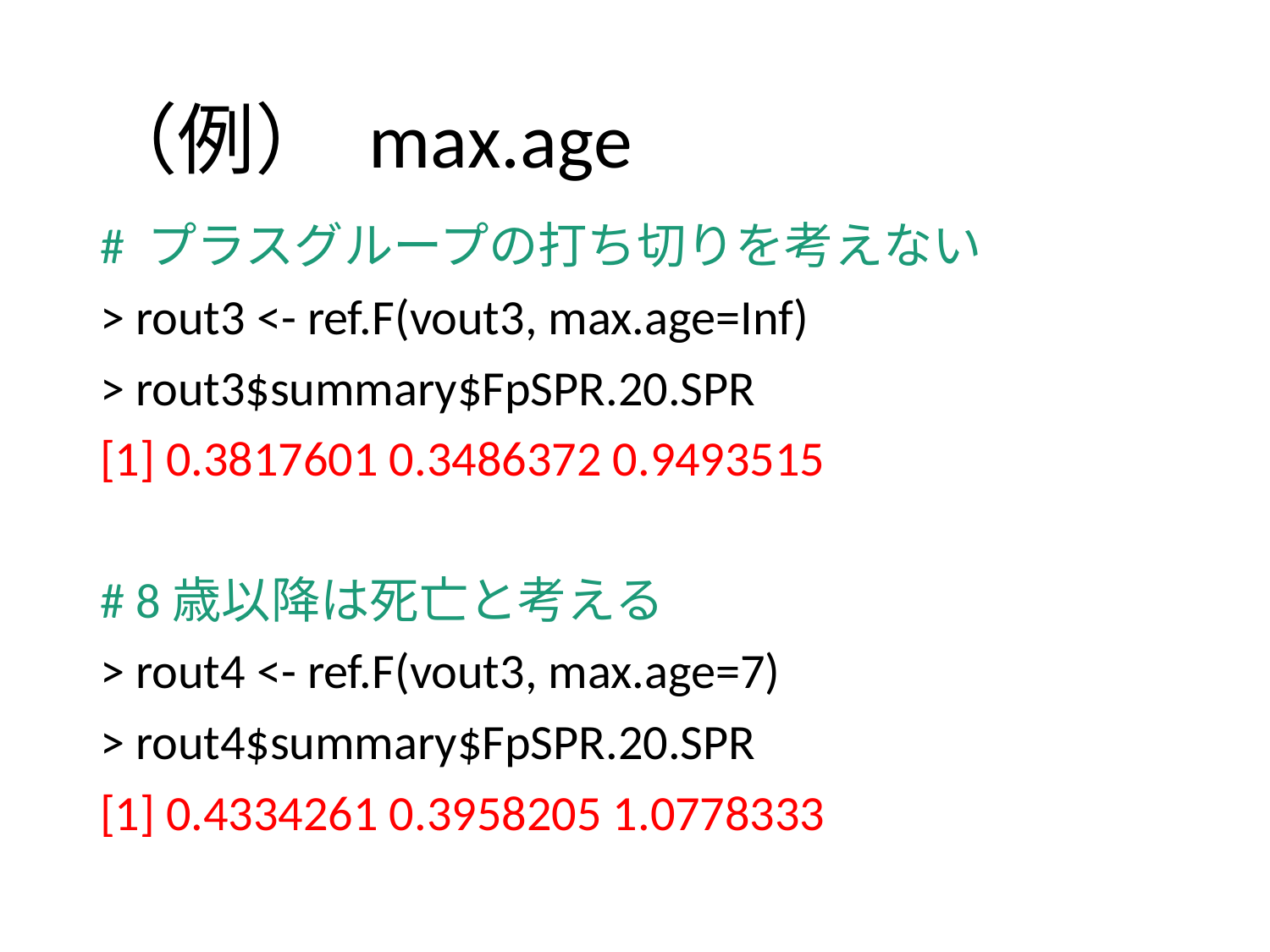

# （例） max.age
# プラスグループの打ち切りを考えない
> rout3 <- ref.F(vout3, max.age=Inf)
> rout3$summary$FpSPR.20.SPR
[1] 0.3817601 0.3486372 0.9493515

# 8歳以降は死亡と考える
> rout4 <- ref.F(vout3, max.age=7)
> rout4$summary$FpSPR.20.SPR
[1] 0.4334261 0.3958205 1.0778333